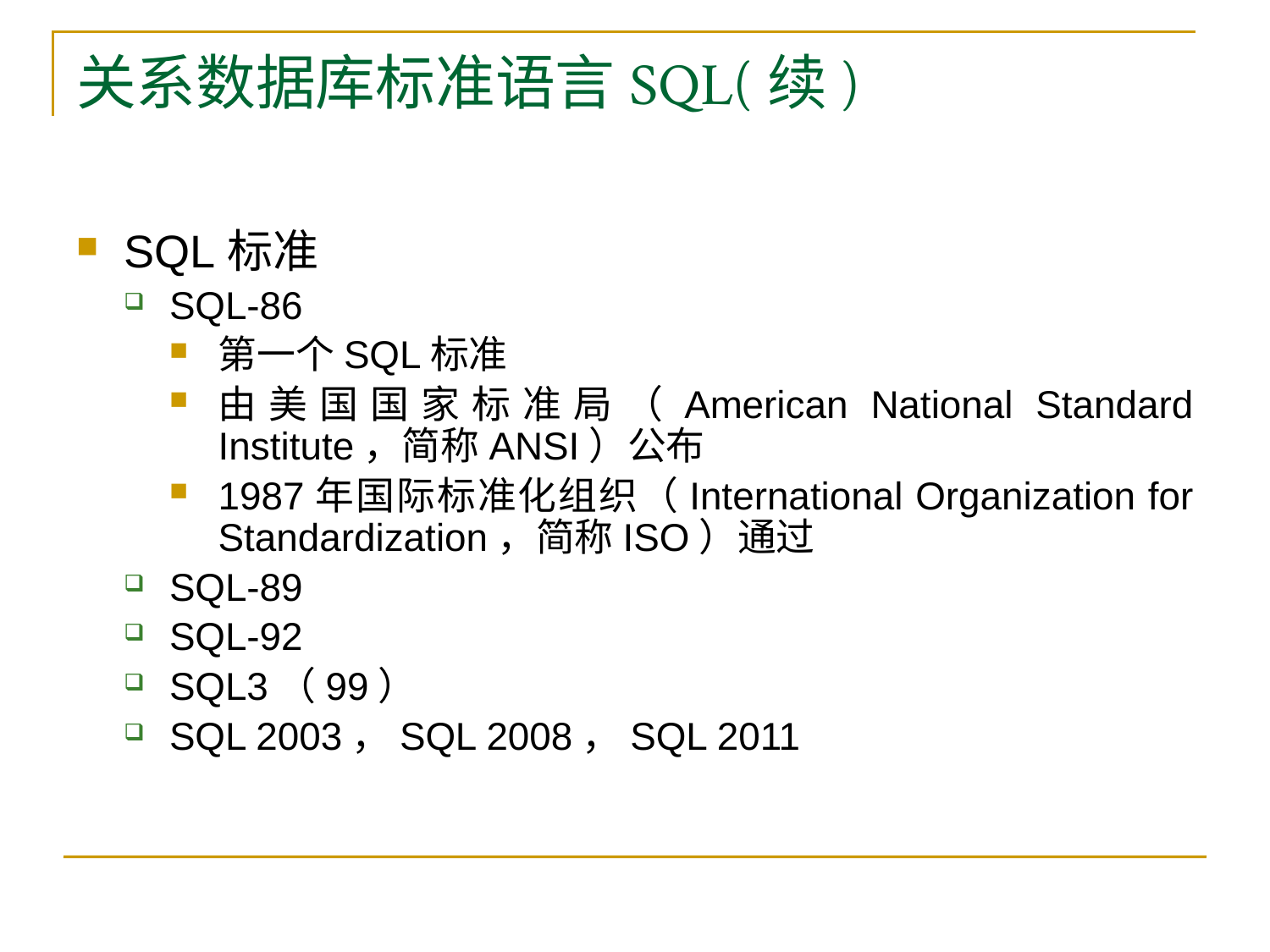

# 关系数据库标准语言SQL(续)
SQL标准
SQL-86
第一个SQL标准
由美国国家标准局（American National Standard Institute，简称ANSI）公布
1987年国际标准化组织（International Organization for Standardization，简称ISO）通过
SQL-89
SQL-92
SQL3（99）
SQL 2003，SQL 2008，SQL 2011